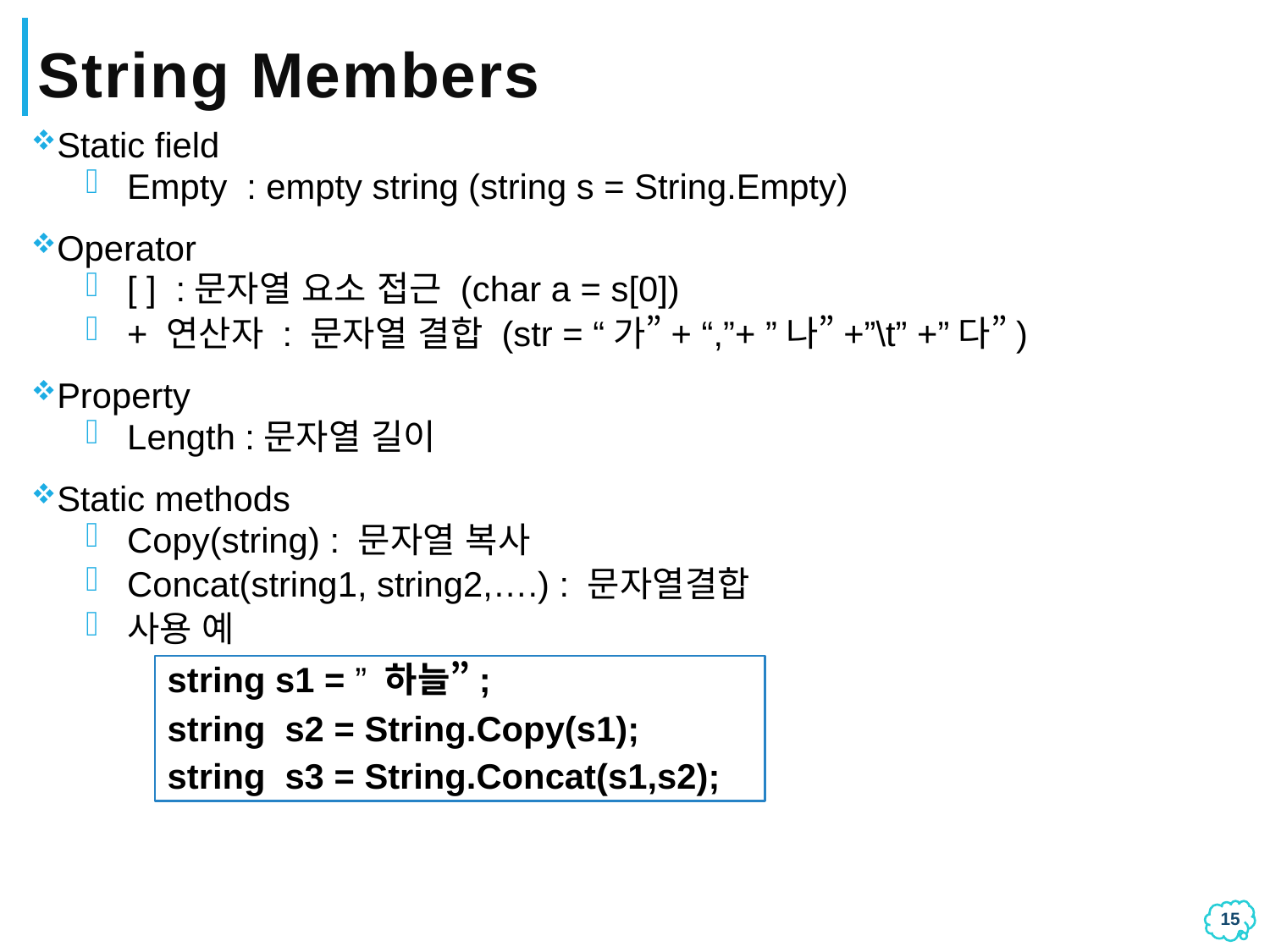

# String Members
Static field
Empty  : empty string (string s = String.Empty)
Operator
[ ]  :문자열 요소 접근 (char a = s[0])
+ 연산자 : 문자열 결합 (str = “가”+ “,”+ ”나”+”\t” +”다”)
Property
Length :문자열 길이
Static methods
Copy(string) : 문자열 복사
Concat(string1, string2,….) : 문자열결합
사용 예

string s1 = ” 하늘”;
string  s2 = String.Copy(s1);
string  s3 = String.Concat(s1,s2);
15